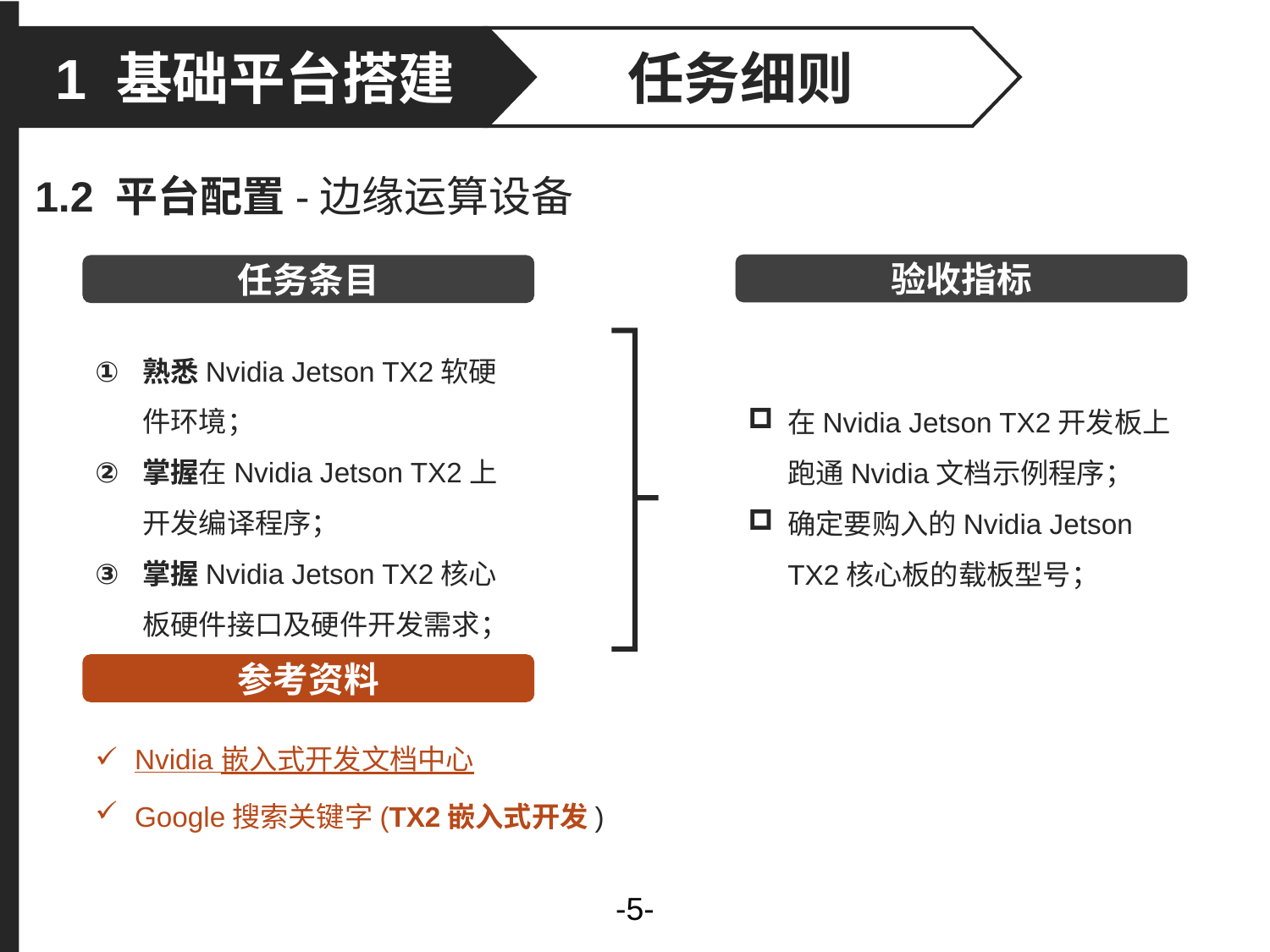

1 基础平台搭建
任务细则
1.2 平台配置-边缘运算设备
验收指标
任务条目
在Nvidia Jetson TX2开发板上跑通Nvidia文档示例程序；
确定要购入的Nvidia Jetson TX2核心板的载板型号；
熟悉Nvidia Jetson TX2软硬件环境；
掌握在Nvidia Jetson TX2上开发编译程序；
掌握Nvidia Jetson TX2核心板硬件接口及硬件开发需求；

参考资料
Nvidia 嵌入式开发文档中心
Google搜索关键字(TX2嵌入式开发)
-5-